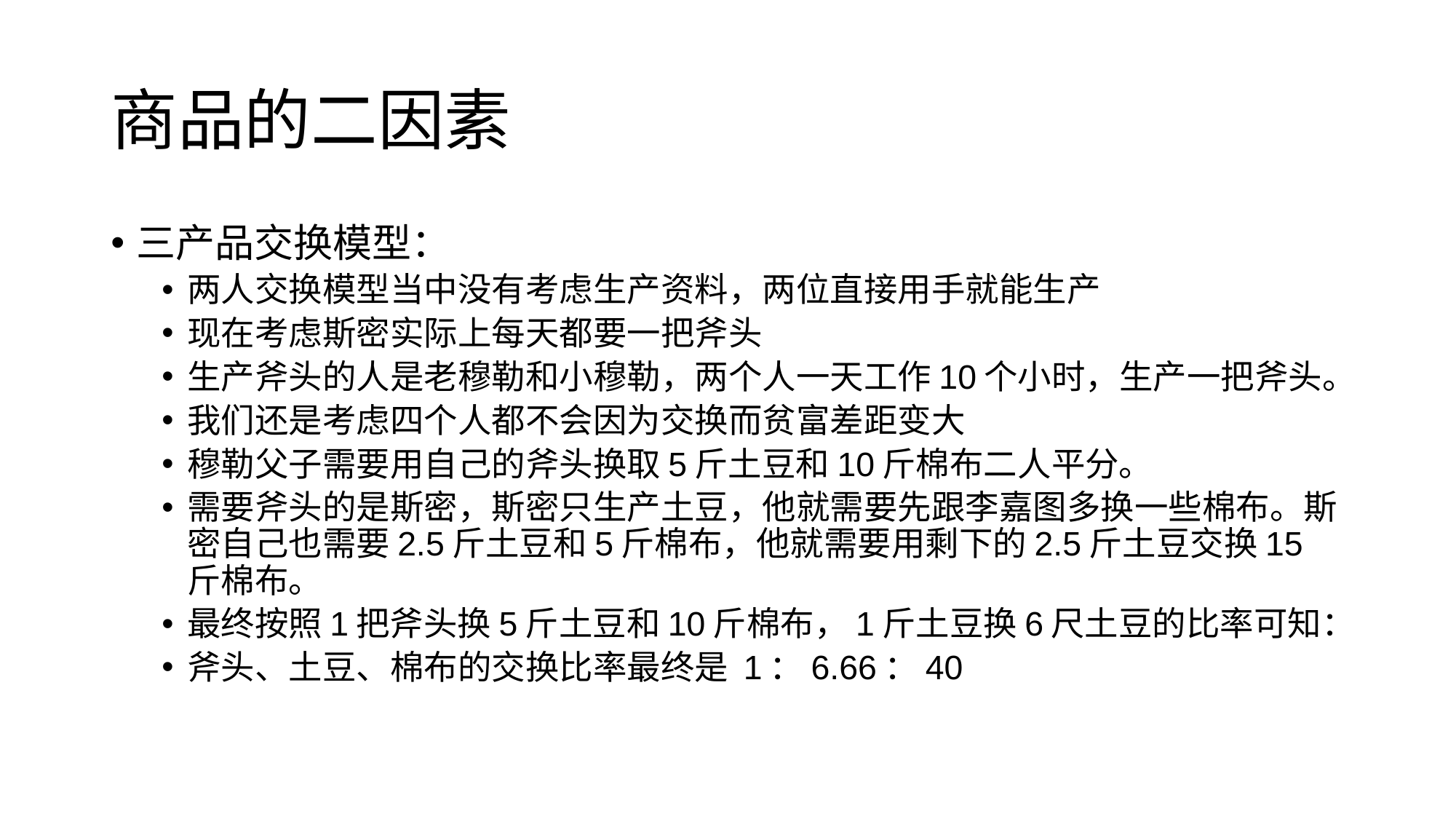

# 商品的二因素
三产品交换模型：
两人交换模型当中没有考虑生产资料，两位直接用手就能生产
现在考虑斯密实际上每天都要一把斧头
生产斧头的人是老穆勒和小穆勒，两个人一天工作10个小时，生产一把斧头。
我们还是考虑四个人都不会因为交换而贫富差距变大
穆勒父子需要用自己的斧头换取5斤土豆和10斤棉布二人平分。
需要斧头的是斯密，斯密只生产土豆，他就需要先跟李嘉图多换一些棉布。斯密自己也需要2.5斤土豆和5斤棉布，他就需要用剩下的2.5斤土豆交换15斤棉布。
最终按照1把斧头换5斤土豆和10斤棉布，1斤土豆换6尺土豆的比率可知：
斧头、土豆、棉布的交换比率最终是 1：6.66：40